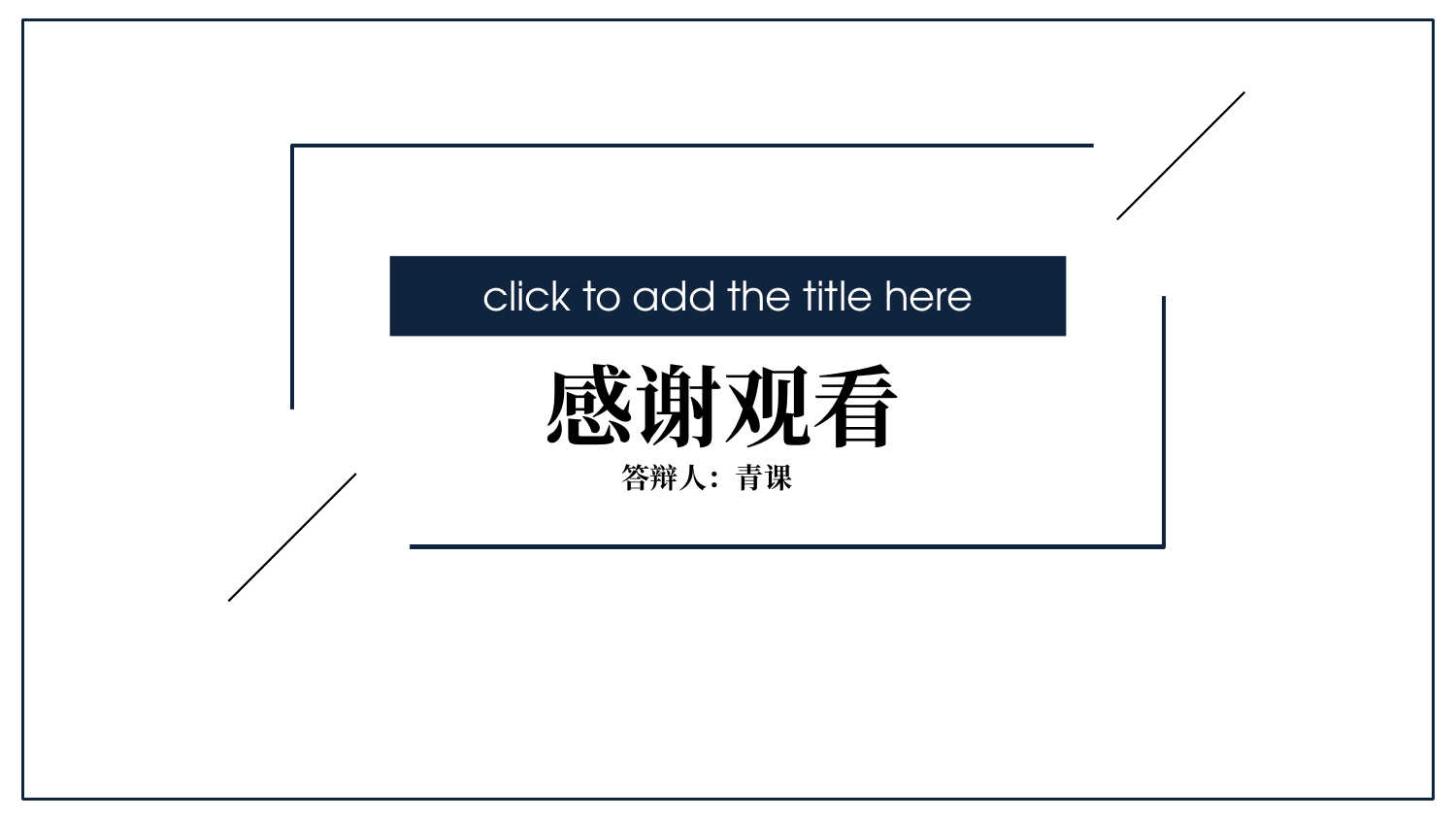

click to add the title here
感谢观看
答辩人：青课